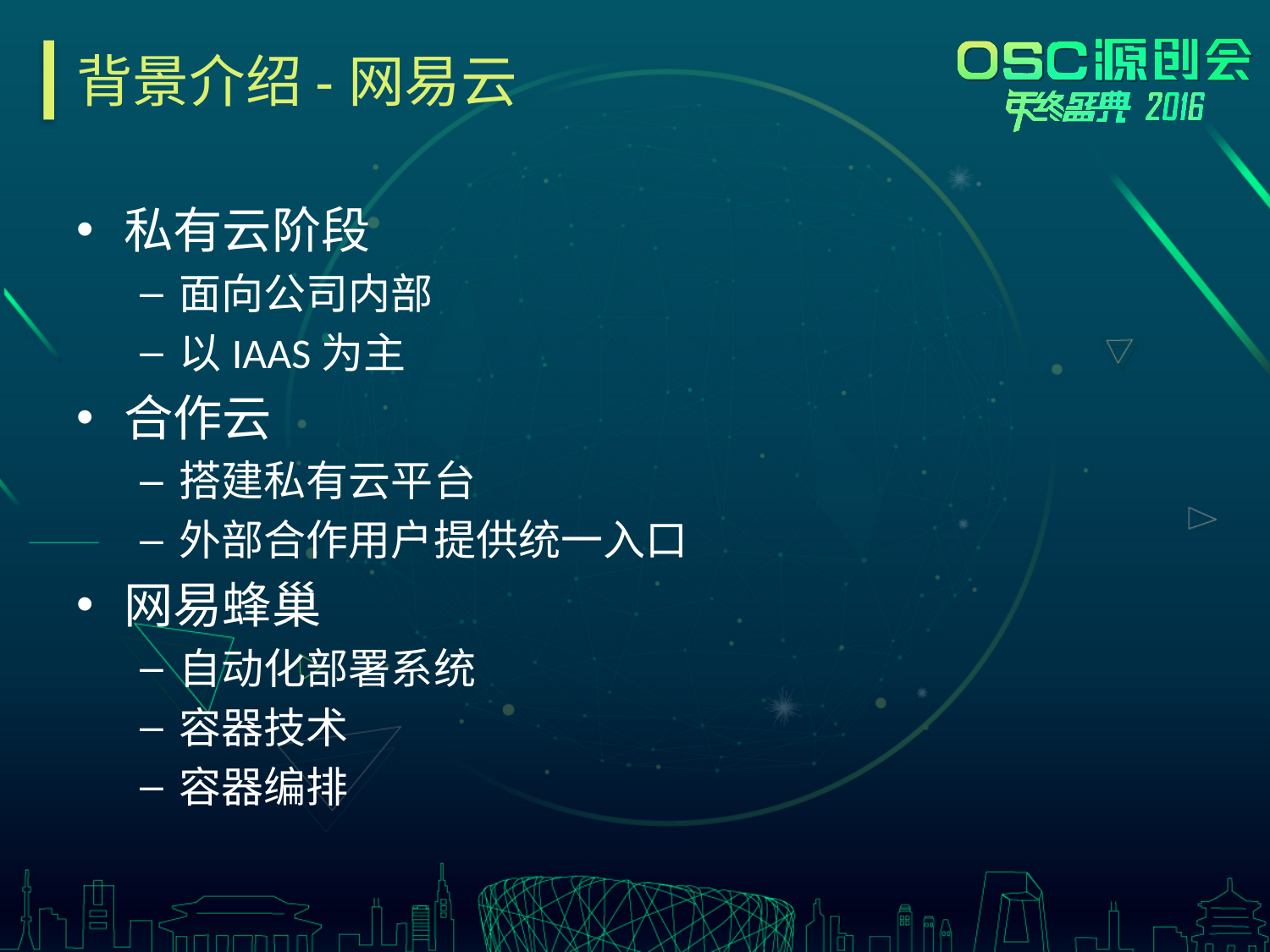

# 背景介绍-网易云
私有云阶段
面向公司内部
以IAAS为主
合作云
搭建私有云平台
外部合作用户提供统一入口
网易蜂巢
自动化部署系统
容器技术
容器编排